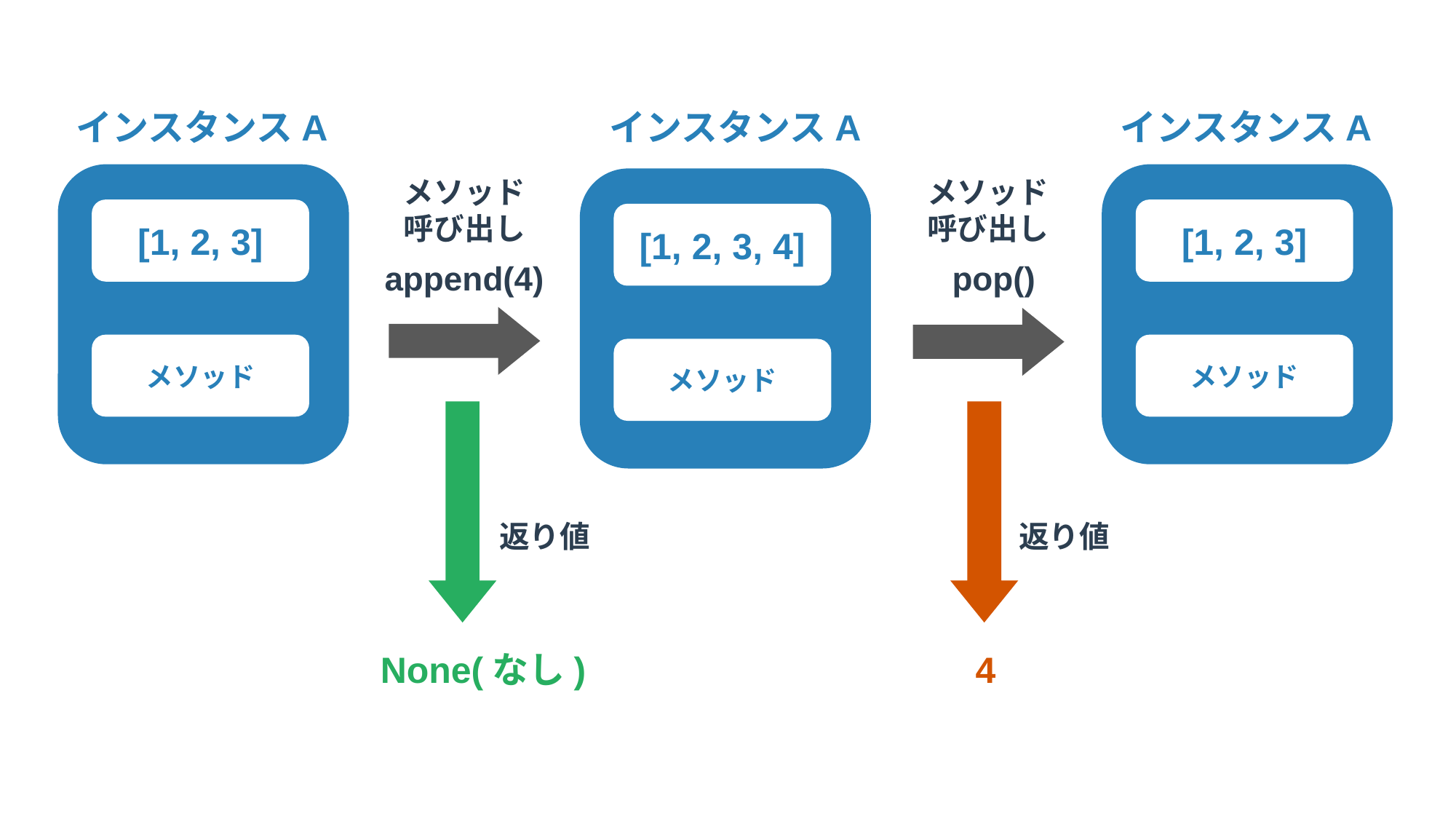

インスタンスA
インスタンスA
インスタンスA

メソッド
呼び出し
メソッド
呼び出し

[1, 2, 3]
[1, 2, 3]
[1, 2, 3, 4]
pop()
append(4)

メソッド
メソッド
メソッド

返り値
返り値
None(なし)
4